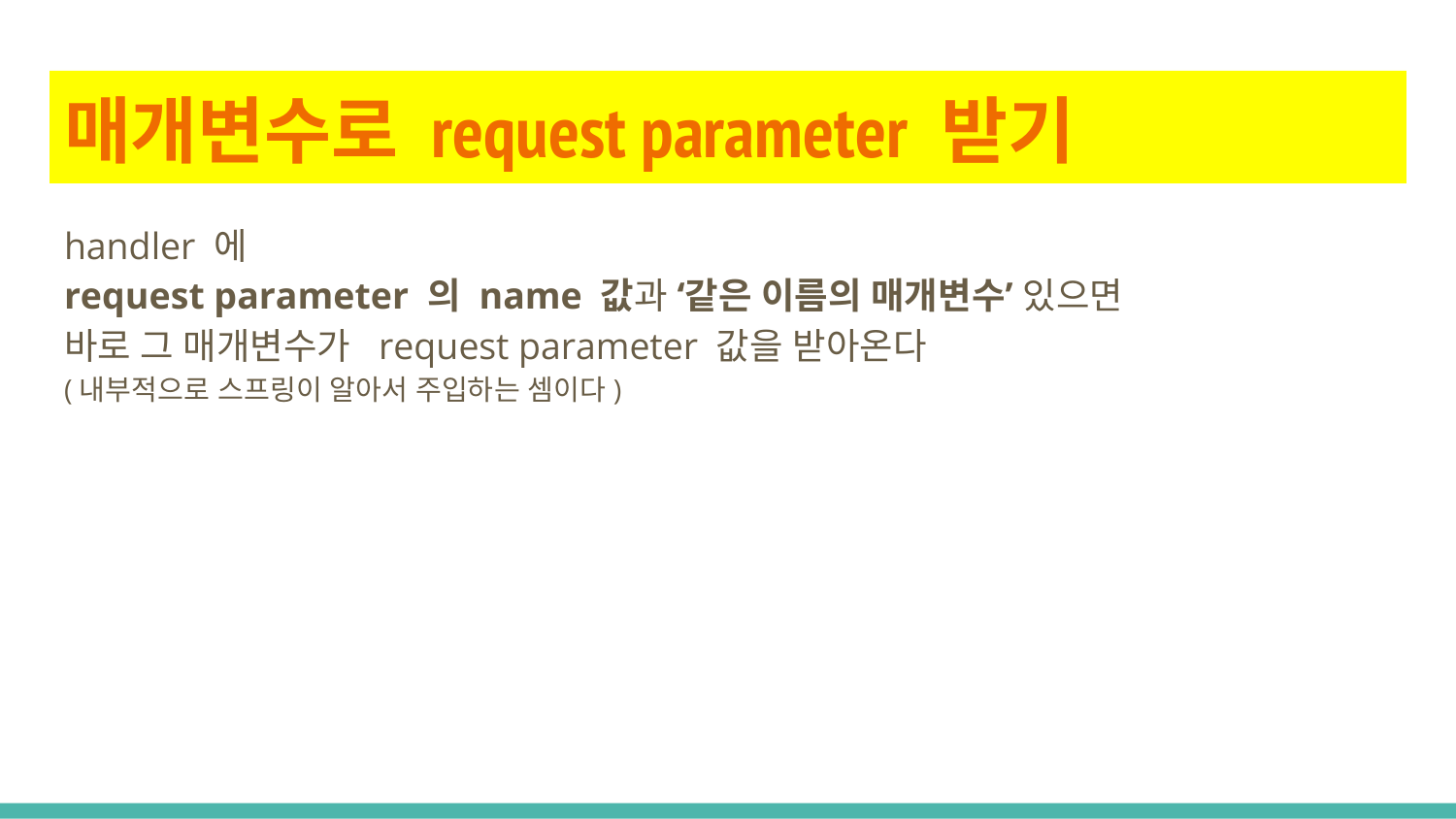

# 매개변수로 request parameter 받기
handler 에
request parameter 의 name 값과 ‘같은 이름의 매개변수’ 있으면
바로 그 매개변수가  request parameter 값을 받아온다
(내부적으로 스프링이 알아서 주입하는 셈이다)